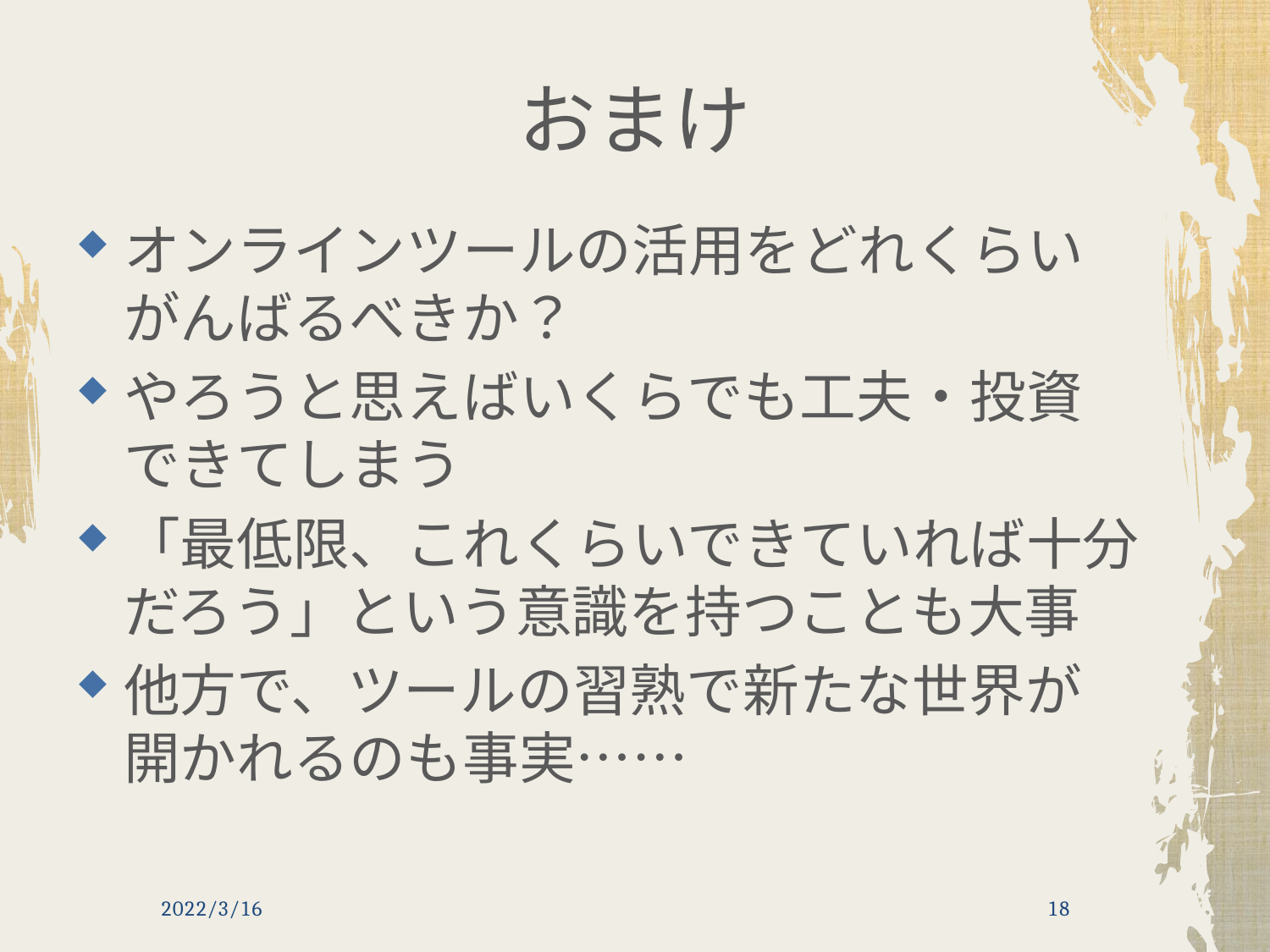

# おまけ
オンラインツールの活用をどれくらい
がんばるべきか？
やろうと思えばいくらでも工夫・投資
できてしまう
「最低限、これくらいできていれば十分
だろう」という意識を持つことも大事
他方で、ツールの習熟で新たな世界が
開かれるのも事実……
2022/3/16
18